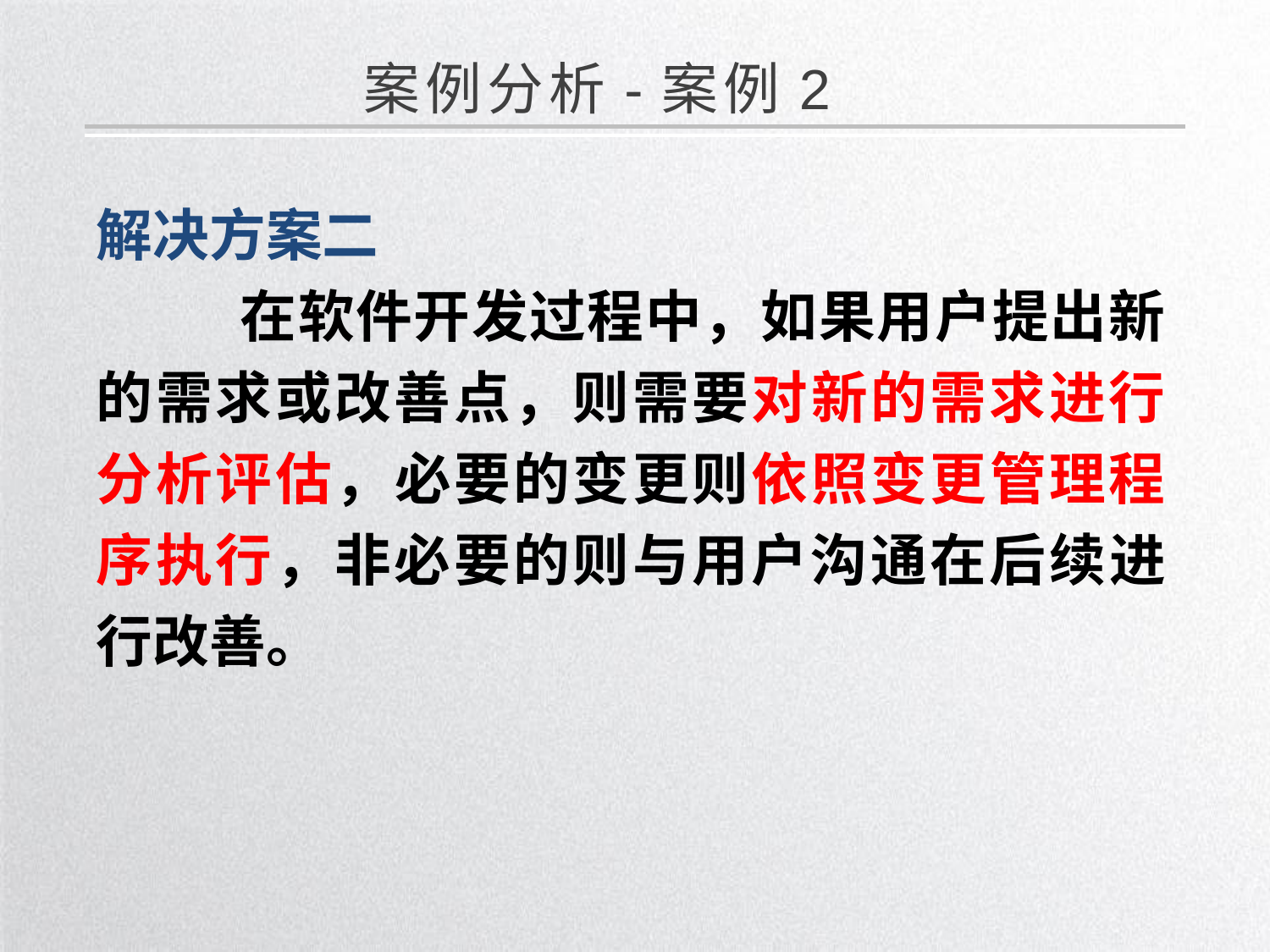

案例分析-案例2
解决方案二
         在软件开发过程中，如果用户提出新的需求或改善点，则需要对新的需求进行分析评估，必要的变更则依照变更管理程序执行，非必要的则与用户沟通在后续进行改善。